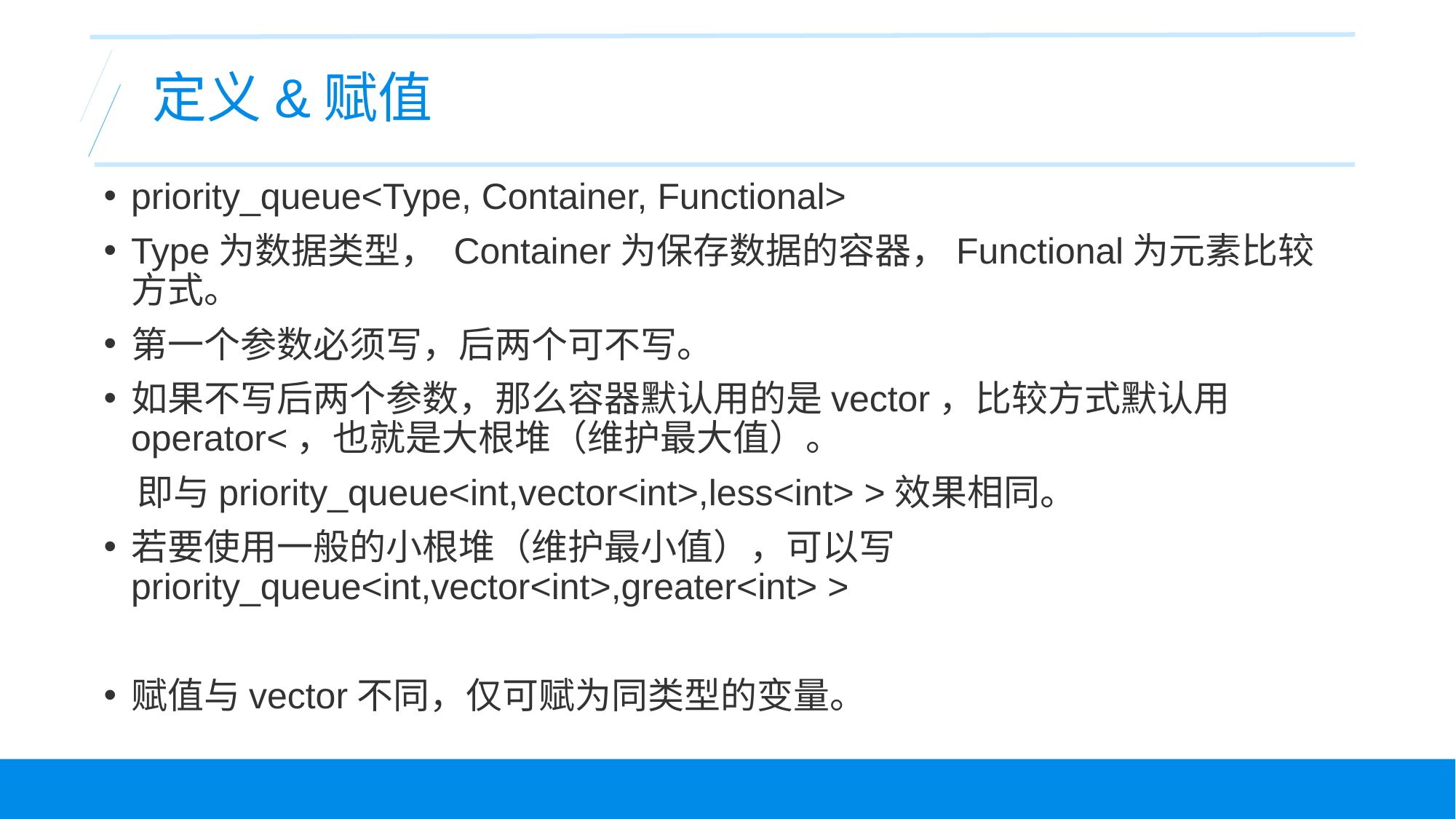

# 定义&赋值
priority_queue<Type, Container, Functional>
Type为数据类型， Container为保存数据的容器，Functional为元素比较方式。
第一个参数必须写，后两个可不写。
如果不写后两个参数，那么容器默认用的是vector，比较方式默认用operator<，也就是大根堆（维护最大值）。
   即与priority_queue<int,vector<int>,less<int> >效果相同。
若要使用一般的小根堆（维护最小值），可以写priority_queue<int,vector<int>,greater<int> >

赋值与vector不同，仅可赋为同类型的变量。